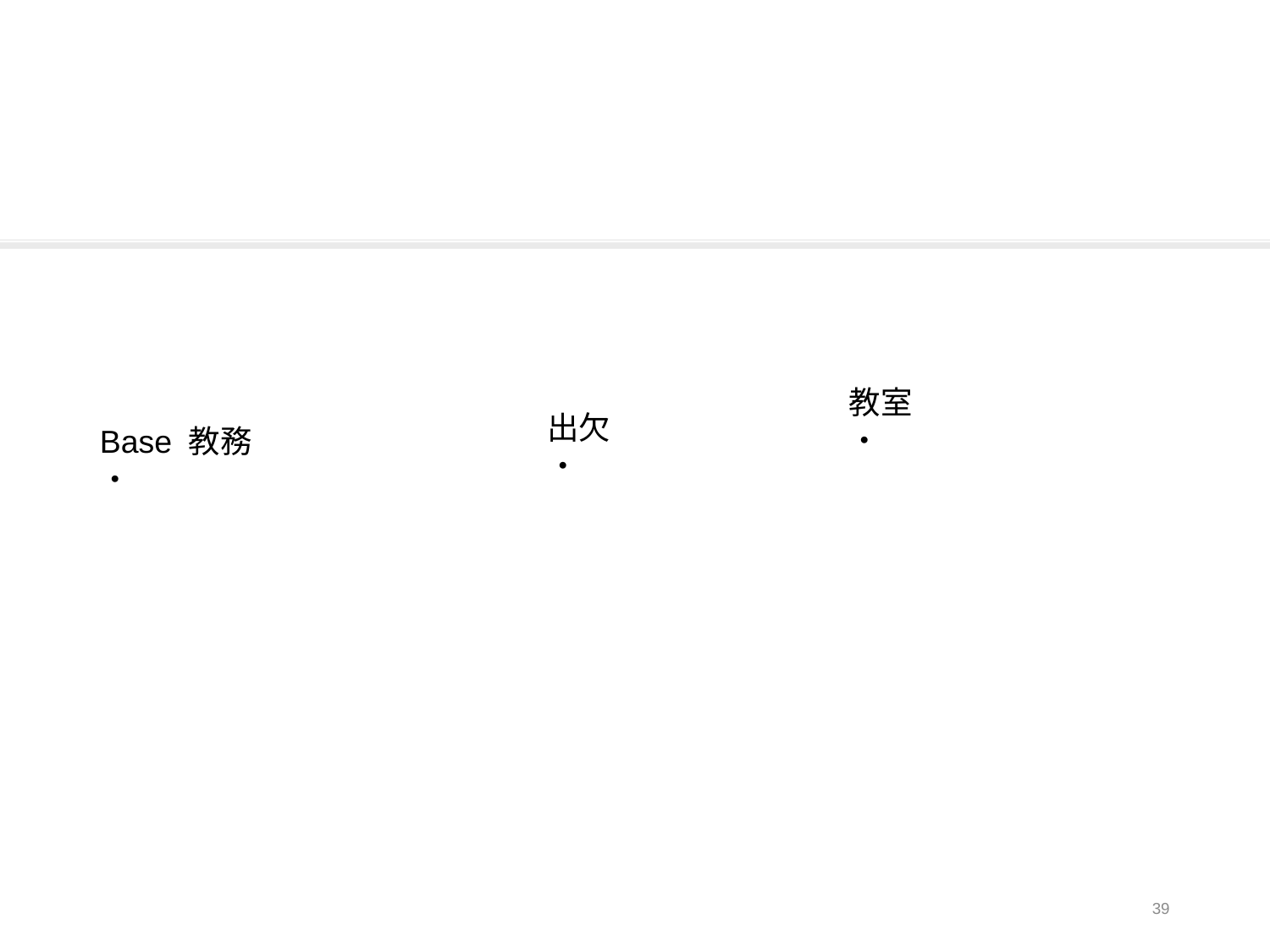

#
教室
・
出欠
・
Base 教務
・
39